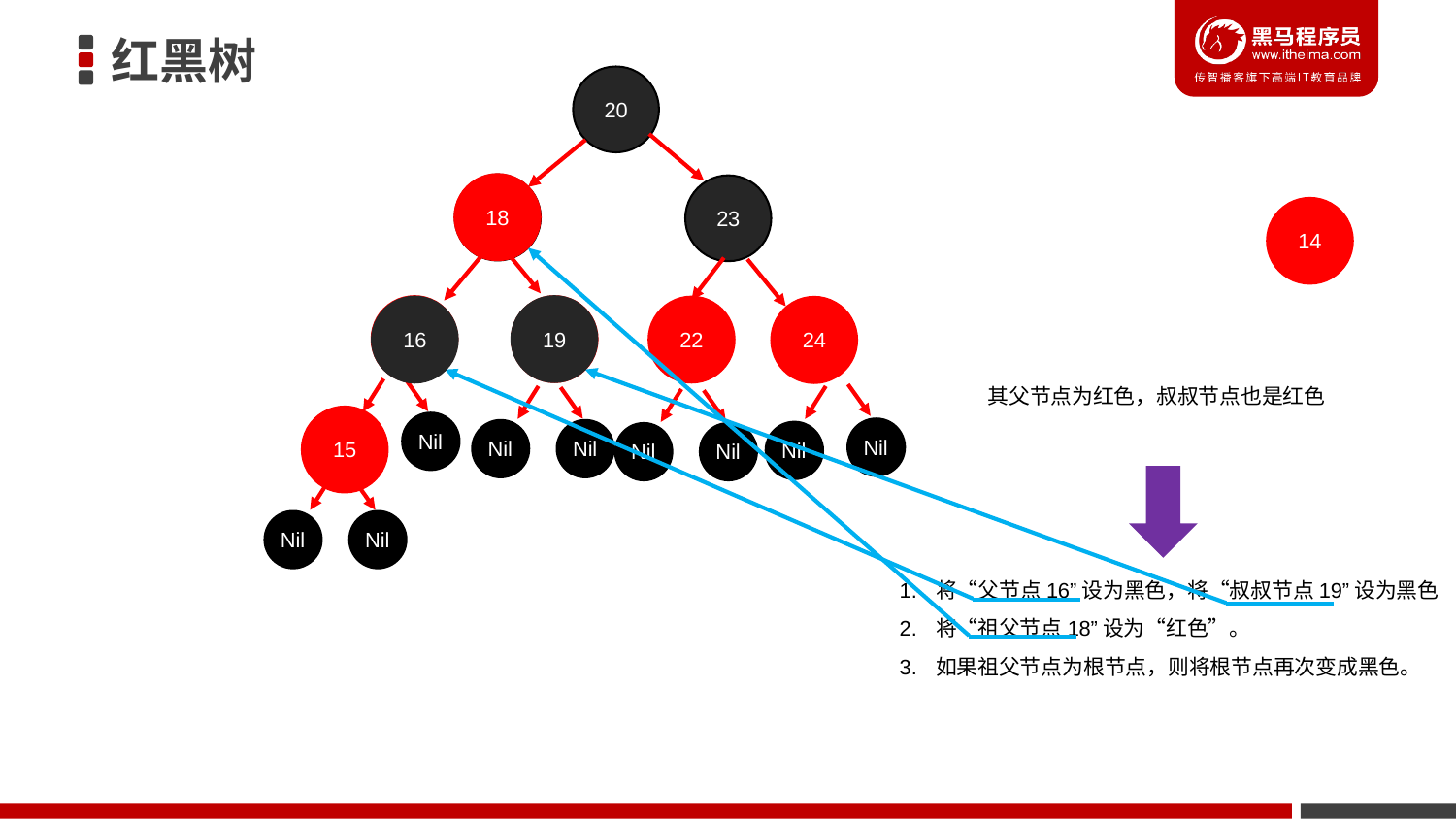

红黑树
20
18
18
23
14
16
19
19
16
22
24
其父节点为红色，叔叔节点也是红色
15

Nil

Nil

Nil

Nil

Nil

Nil

Nil

Nil

Nil

Nil
将“父节点16”设为黑色，将“叔叔节点19”设为黑色
将“祖父节点18”设为“红色”。
如果祖父节点为根节点，则将根节点再次变成黑色。